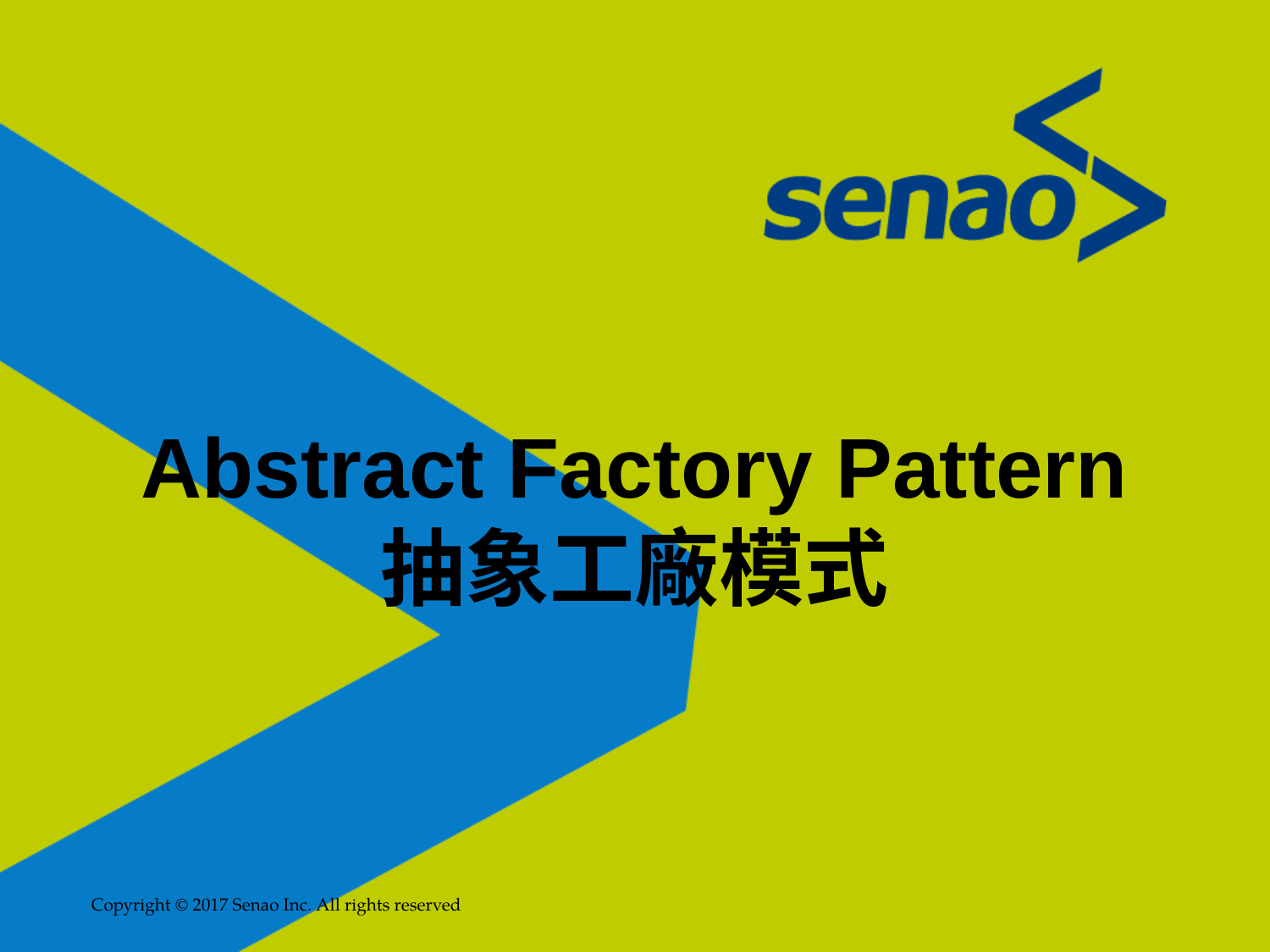

# Abstract Factory Pattern 抽象工廠模式
Copyright © 2017 Senao Inc. All rights reserved